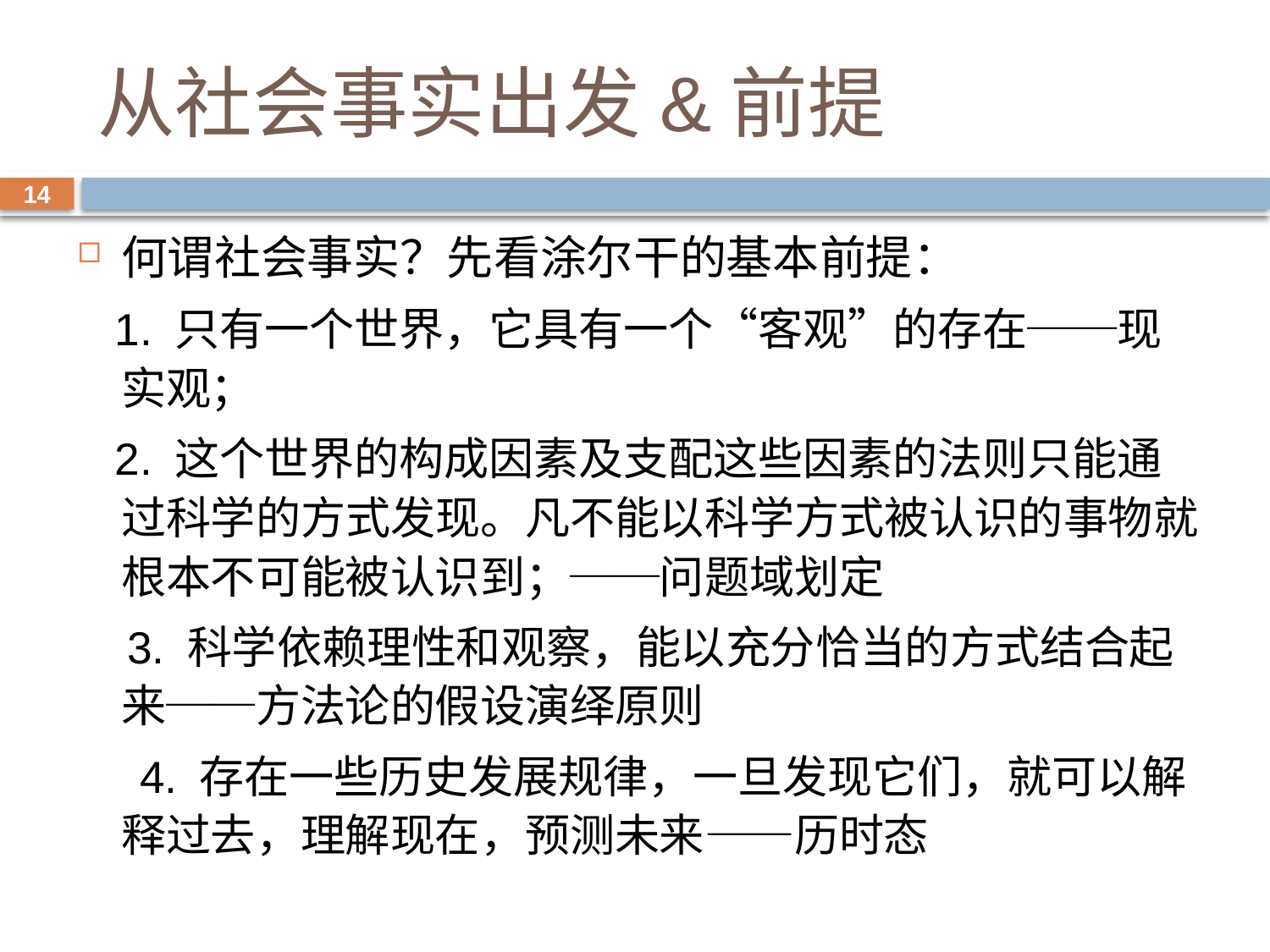

# 从社会事实出发&前提
14
何谓社会事实？先看涂尔干的基本前提：
   1. 只有一个世界，它具有一个“客观”的存在──现实观；
   2. 这个世界的构成因素及支配这些因素的法则只能通过科学的方式发现。凡不能以科学方式被认识的事物就根本不可能被认识到；──问题域划定
    3. 科学依赖理性和观察，能以充分恰当的方式结合起来──方法论的假设演绎原则
     4. 存在一些历史发展规律，一旦发现它们，就可以解释过去，理解现在，预测未来——历时态